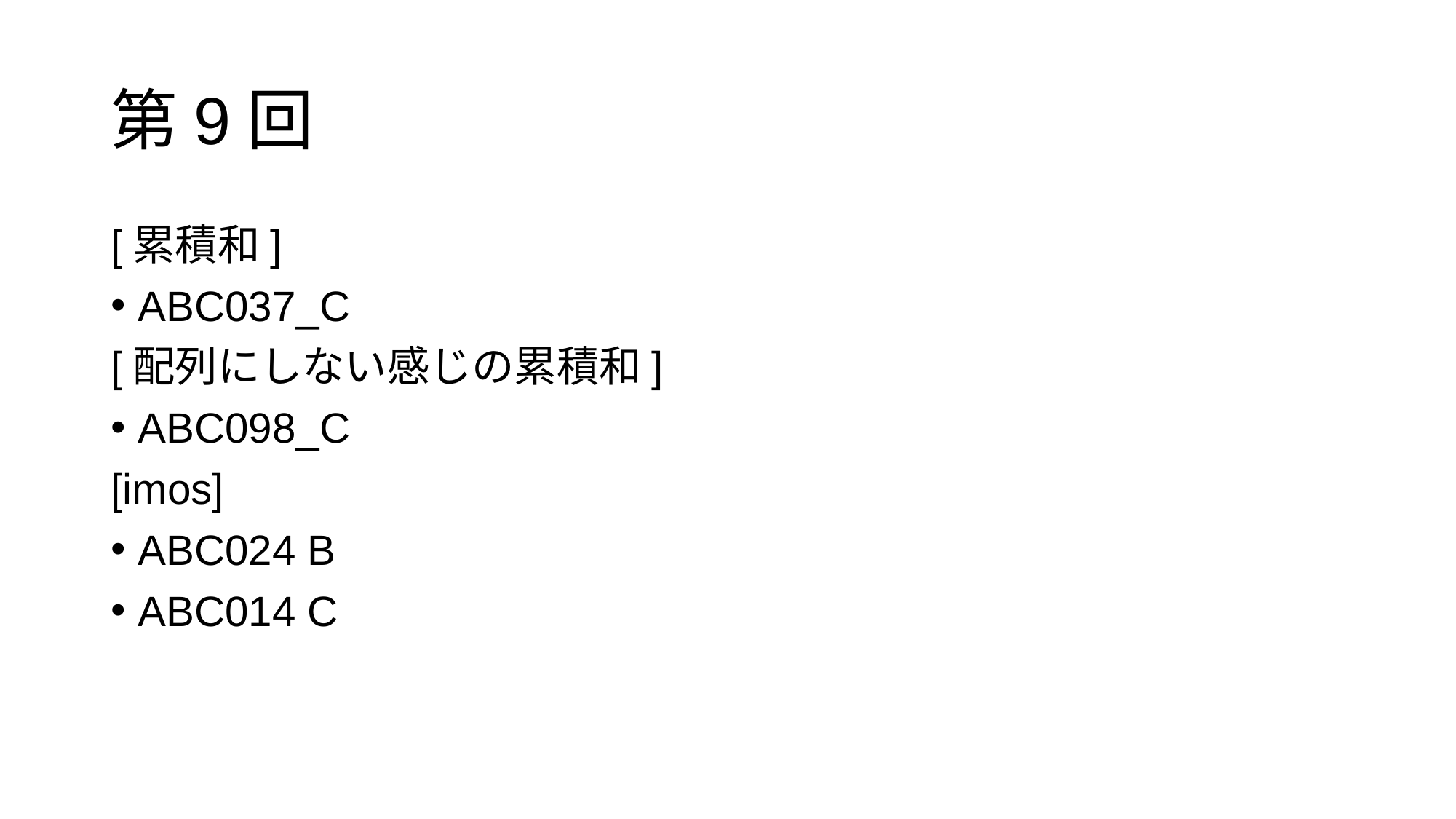

# 第9回
[累積和]
ABC037_C
[配列にしない感じの累積和]
ABC098_C
[imos]
ABC024 B
ABC014 C